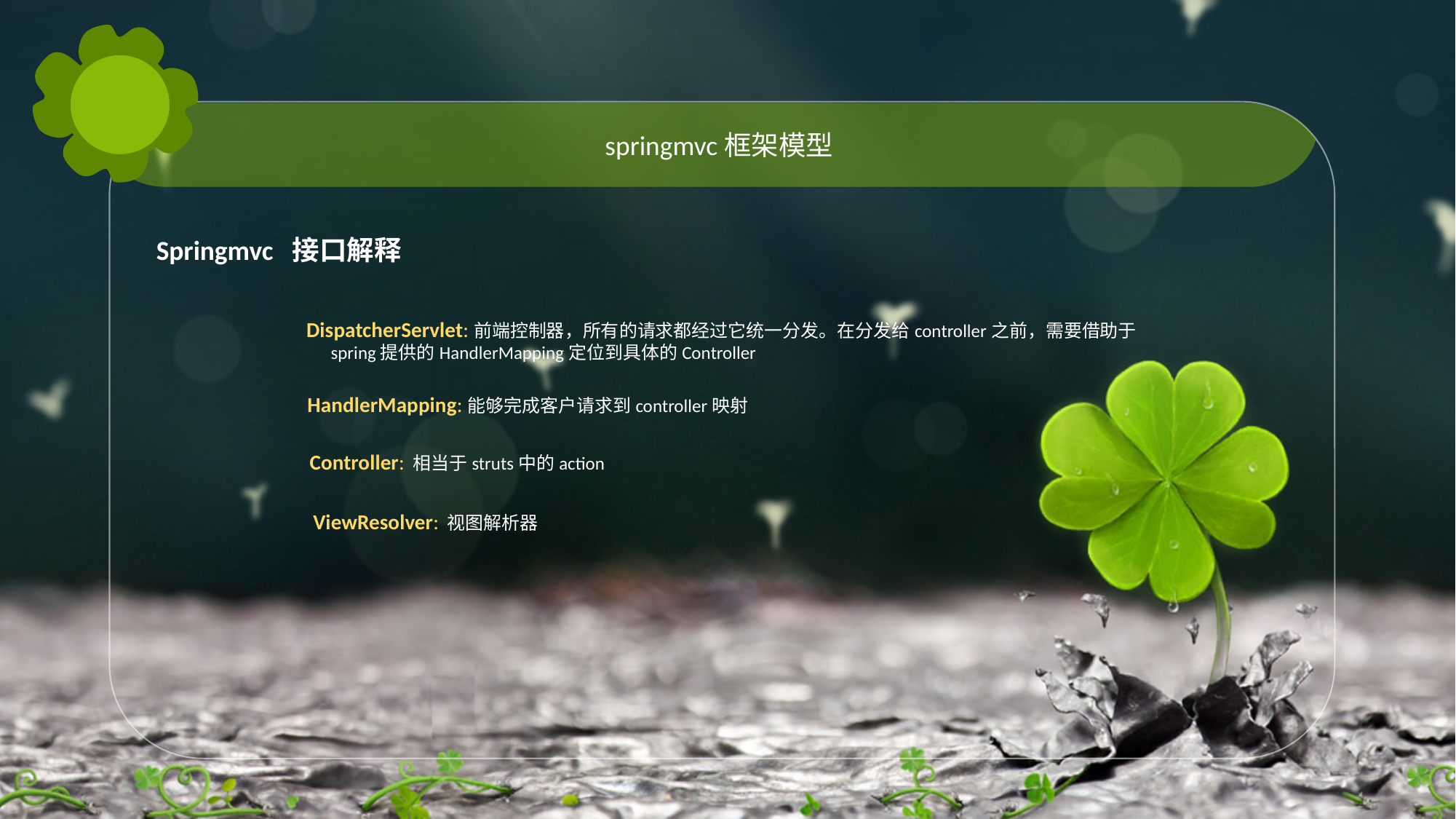

springmvc框架模型
Springmvc  接口解释
DispatcherServlet:前端控制器，所有的请求都经过它统一分发。在分发给controller之前，需要借助于                              spring提供的HandlerMapping定位到具体的Controller
HandlerMapping:能够完成客户请求到controller映射
Controller: 相当于struts中的action
ViewResolver: 视图解析器